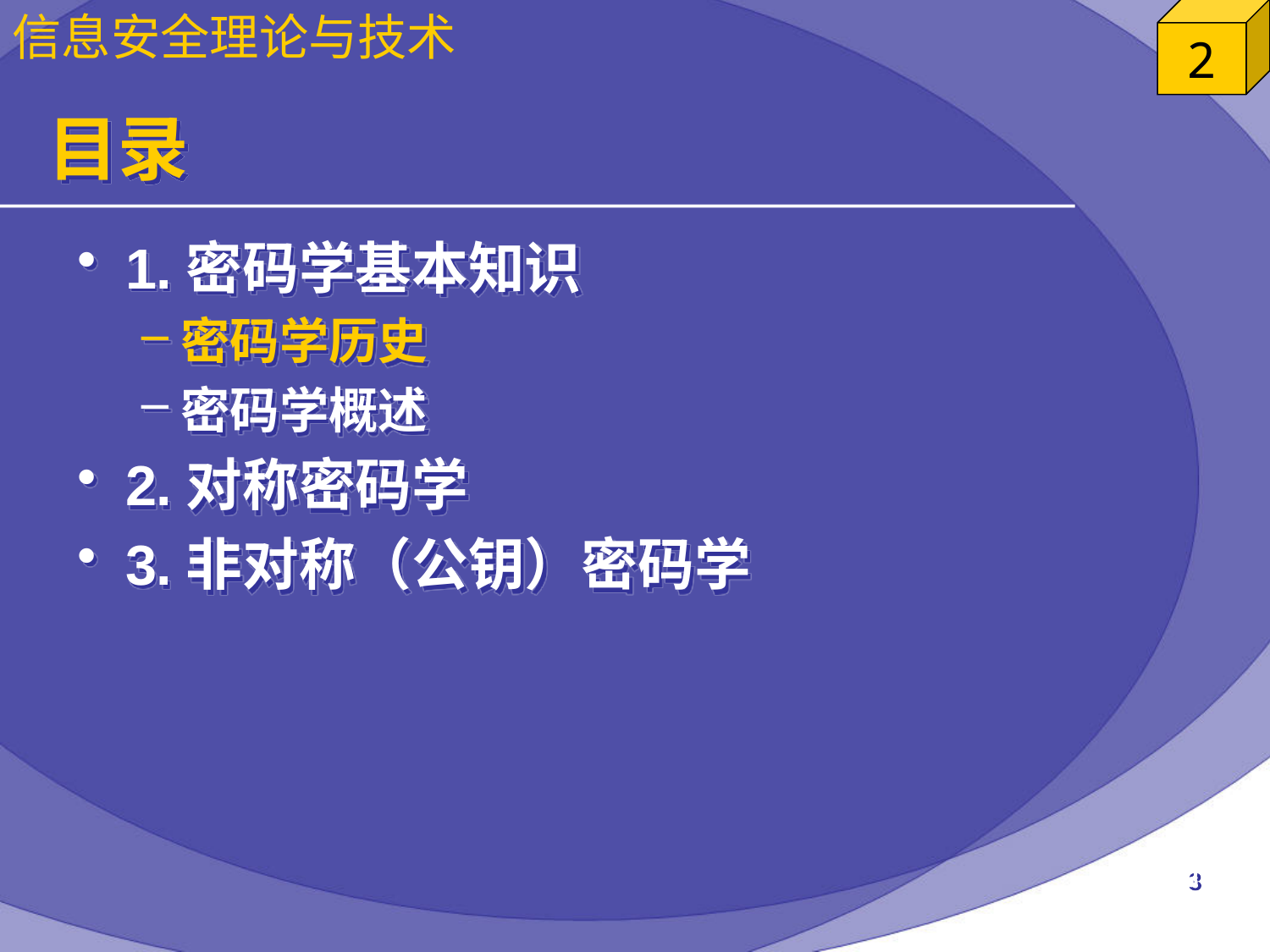

# 目录

1.密码学基本知识
密码学历史
密码学概述
2.对称密码学
3.非对称（公钥）密码学
3